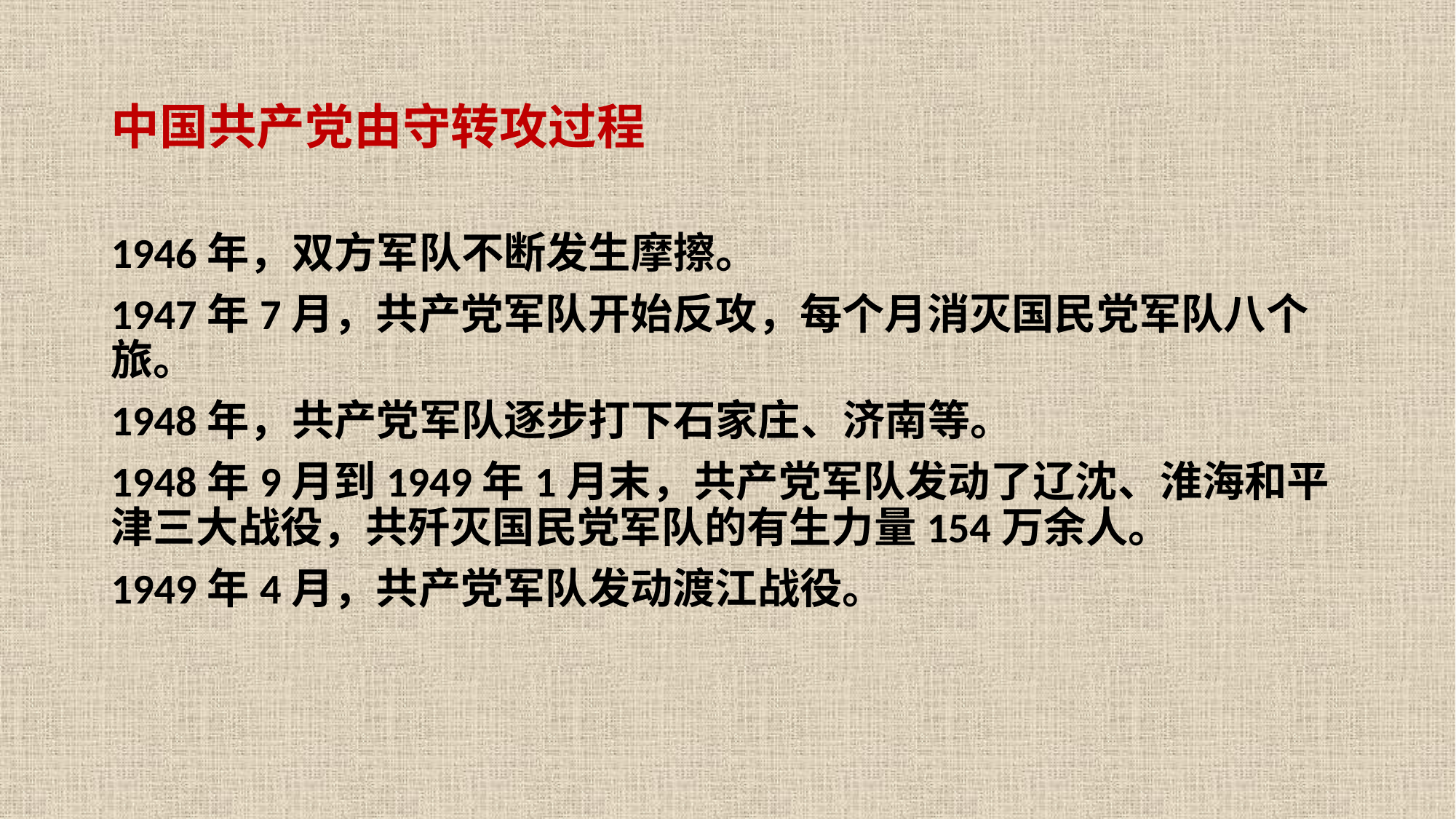

中国共产党由守转攻过程

1946年，双方军队不断发生摩擦。
1947年7月，共产党军队开始反攻，每个月消灭国民党军队八个旅。
1948年，共产党军队逐步打下石家庄、济南等。
1948年9月到1949年1月末，共产党军队发动了辽沈、淮海和平津三大战役，共歼灭国民党军队的有生力量154万余人。
1949年4月，共产党军队发动渡江战役。